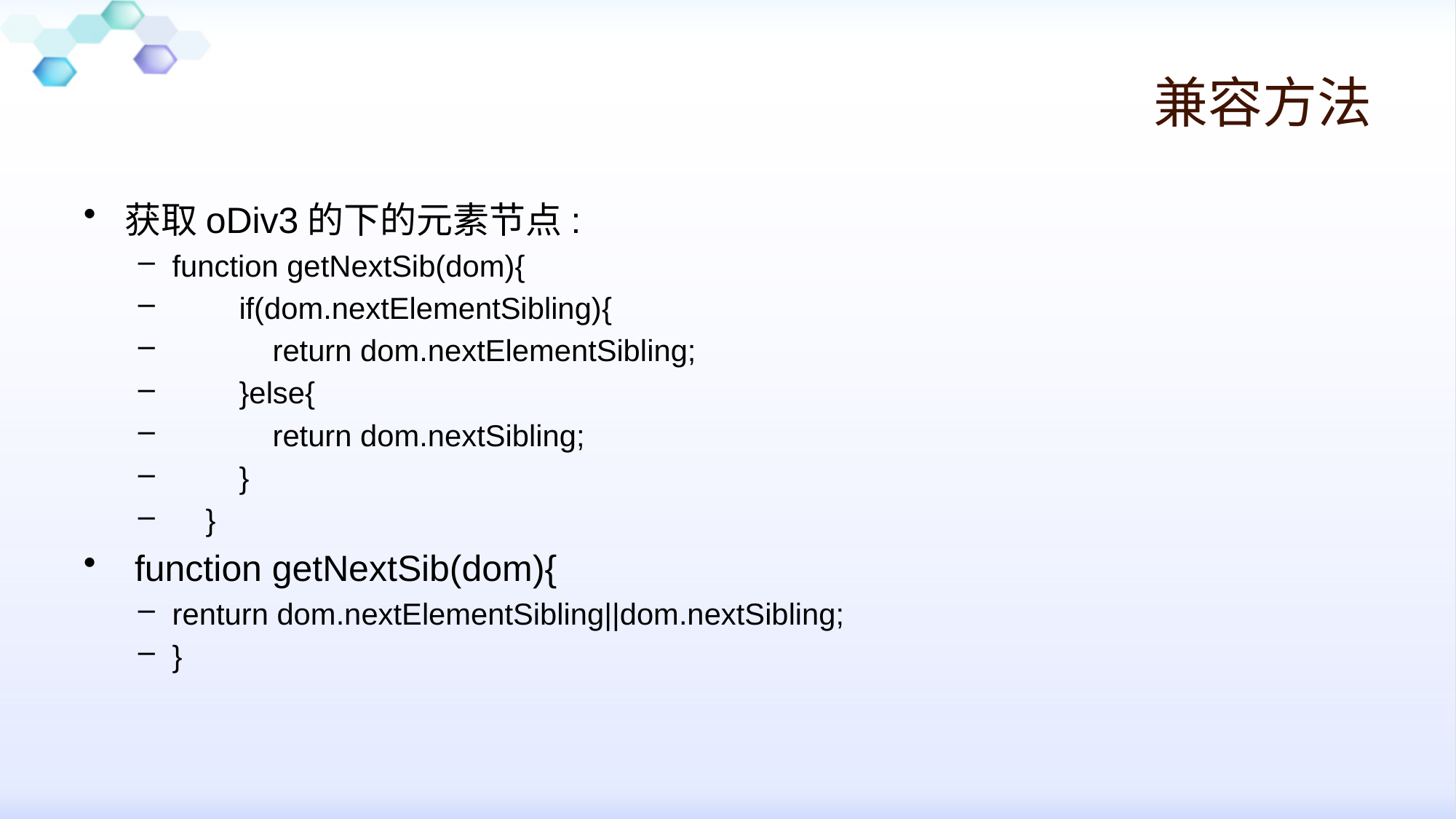

# 兼容方法
获取oDiv3的下的元素节点:
function getNextSib(dom){
        if(dom.nextElementSibling){
            return dom.nextElementSibling;
        }else{
            return dom.nextSibling;
        }
    }
 function getNextSib(dom){
renturn dom.nextElementSibling||dom.nextSibling;
}